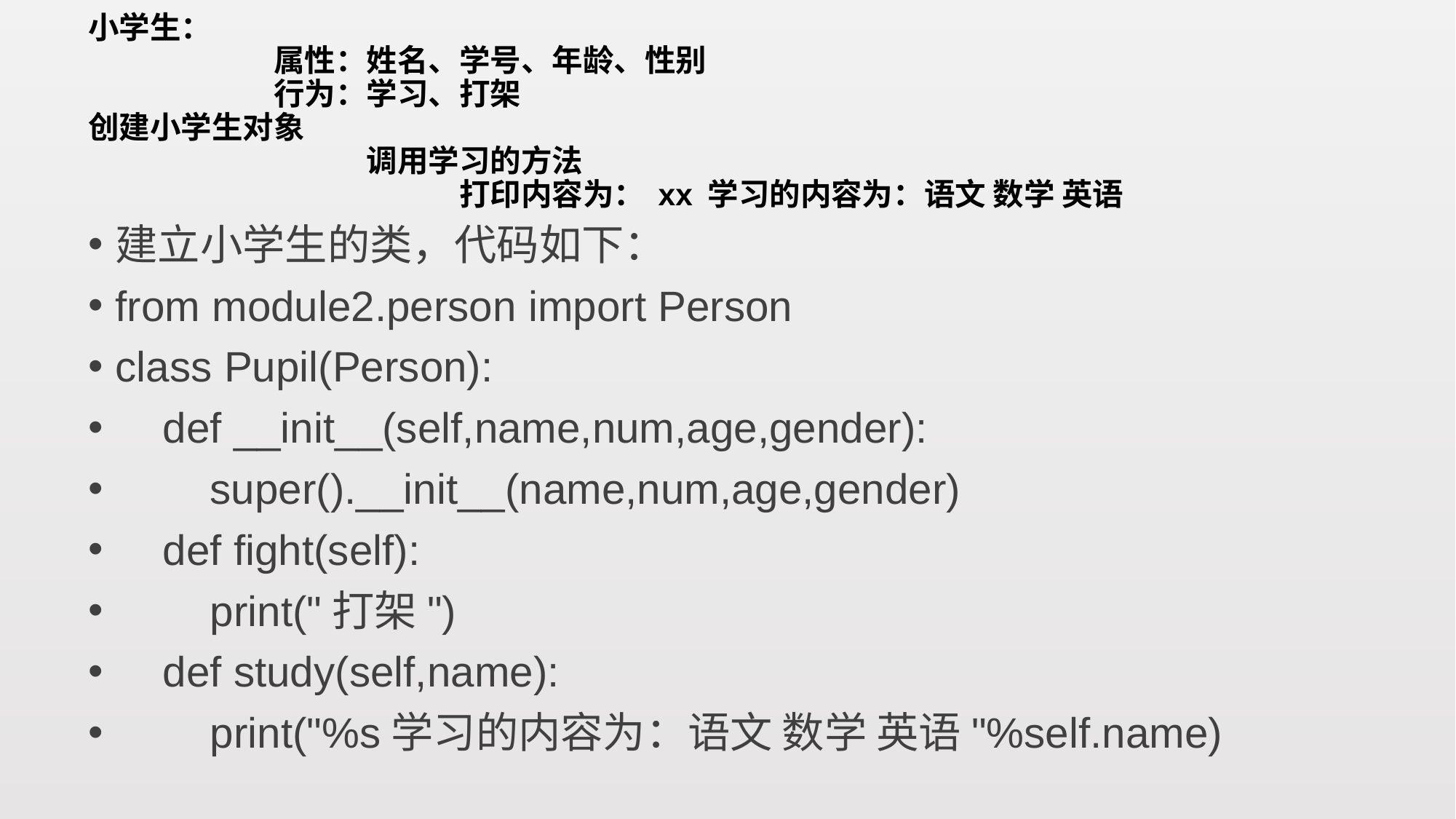

# 小学生： 属性：姓名、学号、年龄、性别 行为：学习、打架 创建小学生对象 调用学习的方法 打印内容为： xx 学习的内容为：语文 数学 英语
建立小学生的类，代码如下：
from module2.person import Person
class Pupil(Person):
    def __init__(self,name,num,age,gender):
        super().__init__(name,num,age,gender)
    def fight(self):
        print("打架")
    def study(self,name):
        print("%s学习的内容为：语文 数学 英语"%self.name)